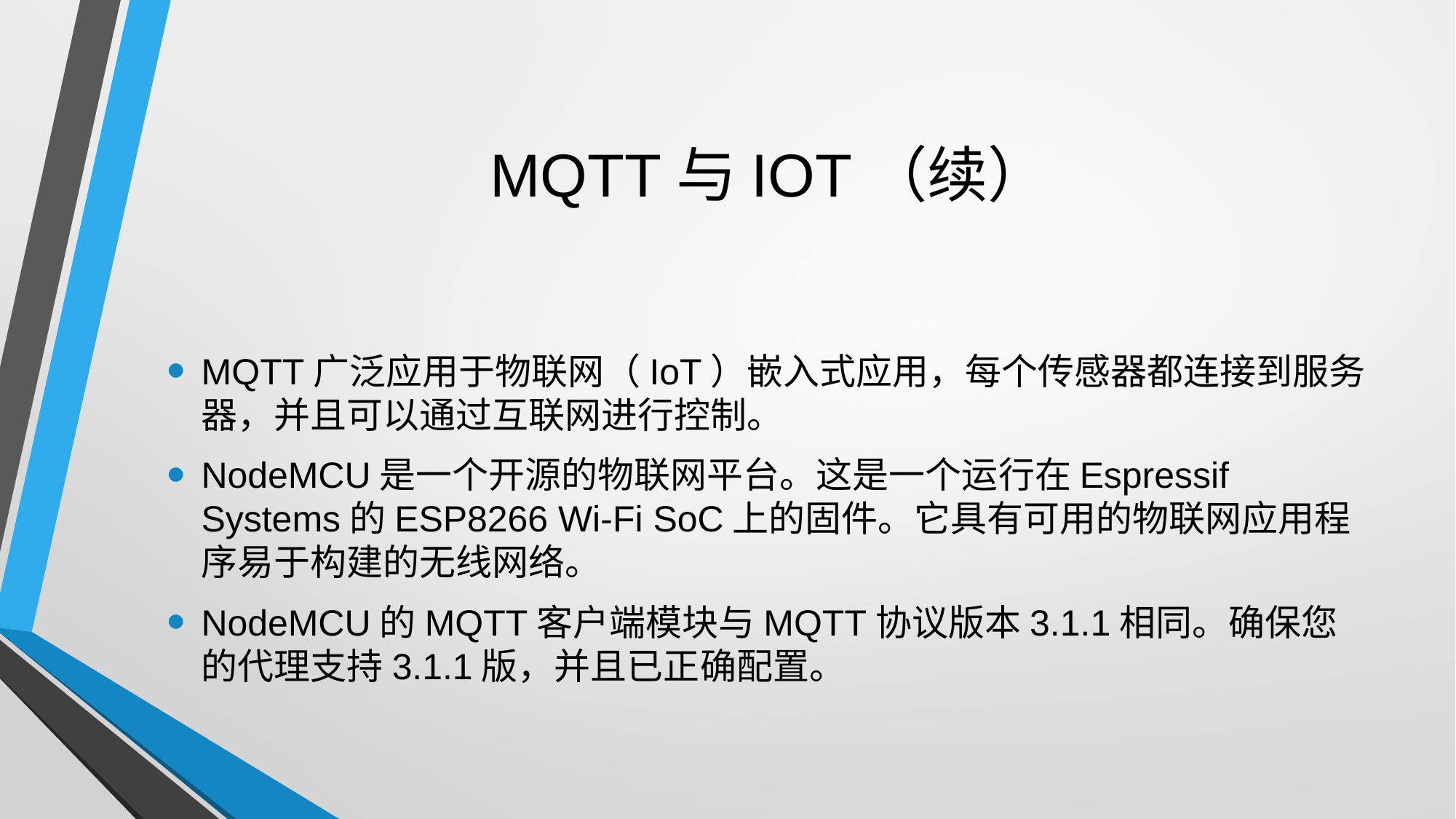

# MQTT与IOT（续）
MQTT广泛应用于物联网（IoT）嵌入式应用，每个传感器都连接到服务器，并且可以通过互联网进行控制。
NodeMCU是一个开源的物联网平台。这是一个运行在Espressif Systems的ESP8266 Wi-Fi SoC上的固件。它具有可用的物联网应用程序易于构建的无线网络。
NodeMCU的MQTT客户端模块与MQTT协议版本3.1.1相同。确保您的代理支持3.1.1版，并且已正确配置。